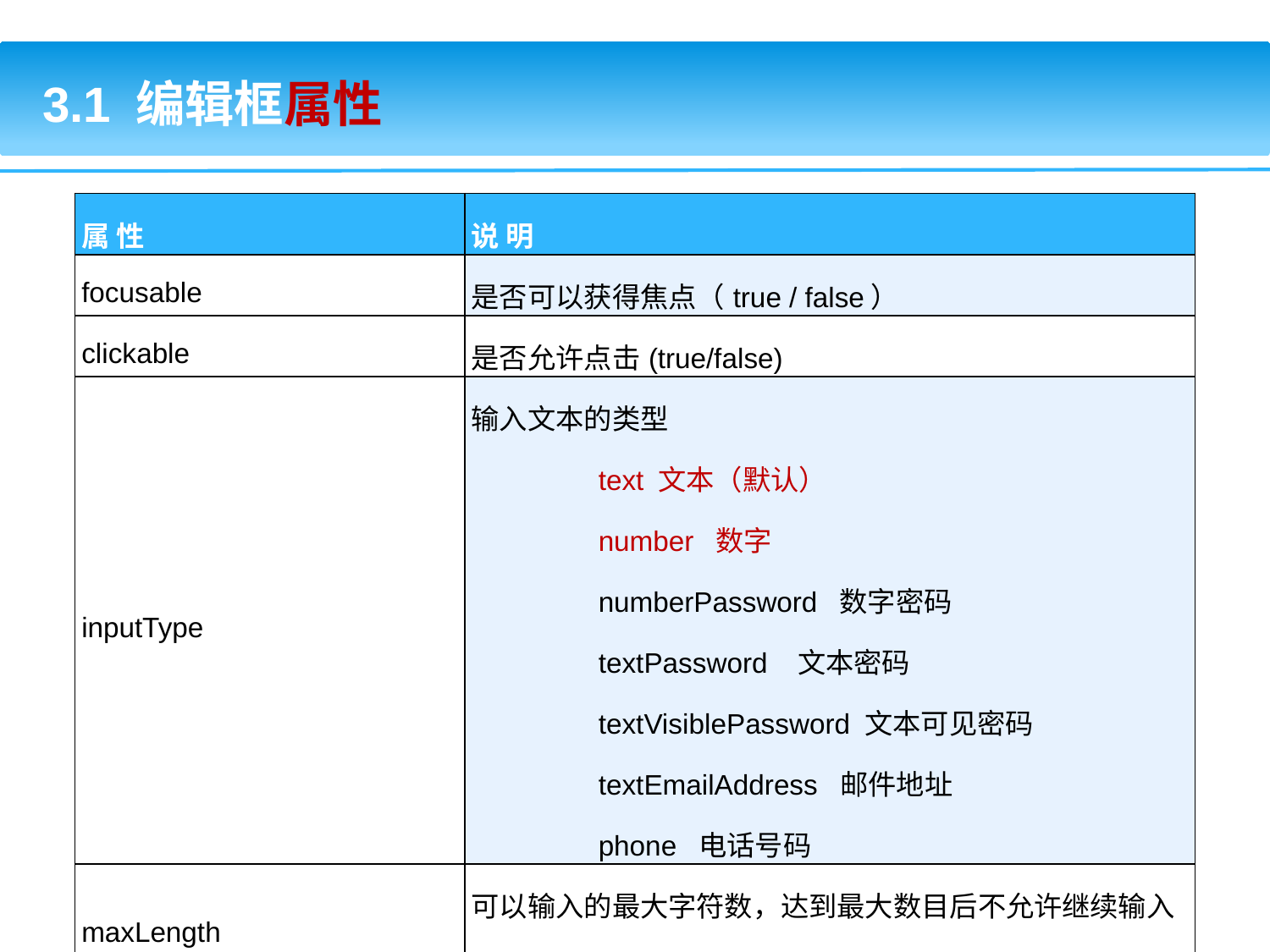

3.1 编辑框属性
| 属 性 | 说 明 |
| --- | --- |
| focusable | 是否可以获得焦点（true / false） |
| clickable | 是否允许点击(true/false) |
| inputType | 输入文本的类型 text 文本（默认） number 数字 numberPassword 数字密码 textPassword 文本密码 textVisiblePassword 文本可见密码 textEmailAddress 邮件地址 phone 电话号码 |
| maxLength | 可以输入的最大字符数，达到最大数目后不允许继续输入（如果在程序中赋值，超出部分直接舍弃） |
| singleLine | 是否是单行（true单行， false 多行） |